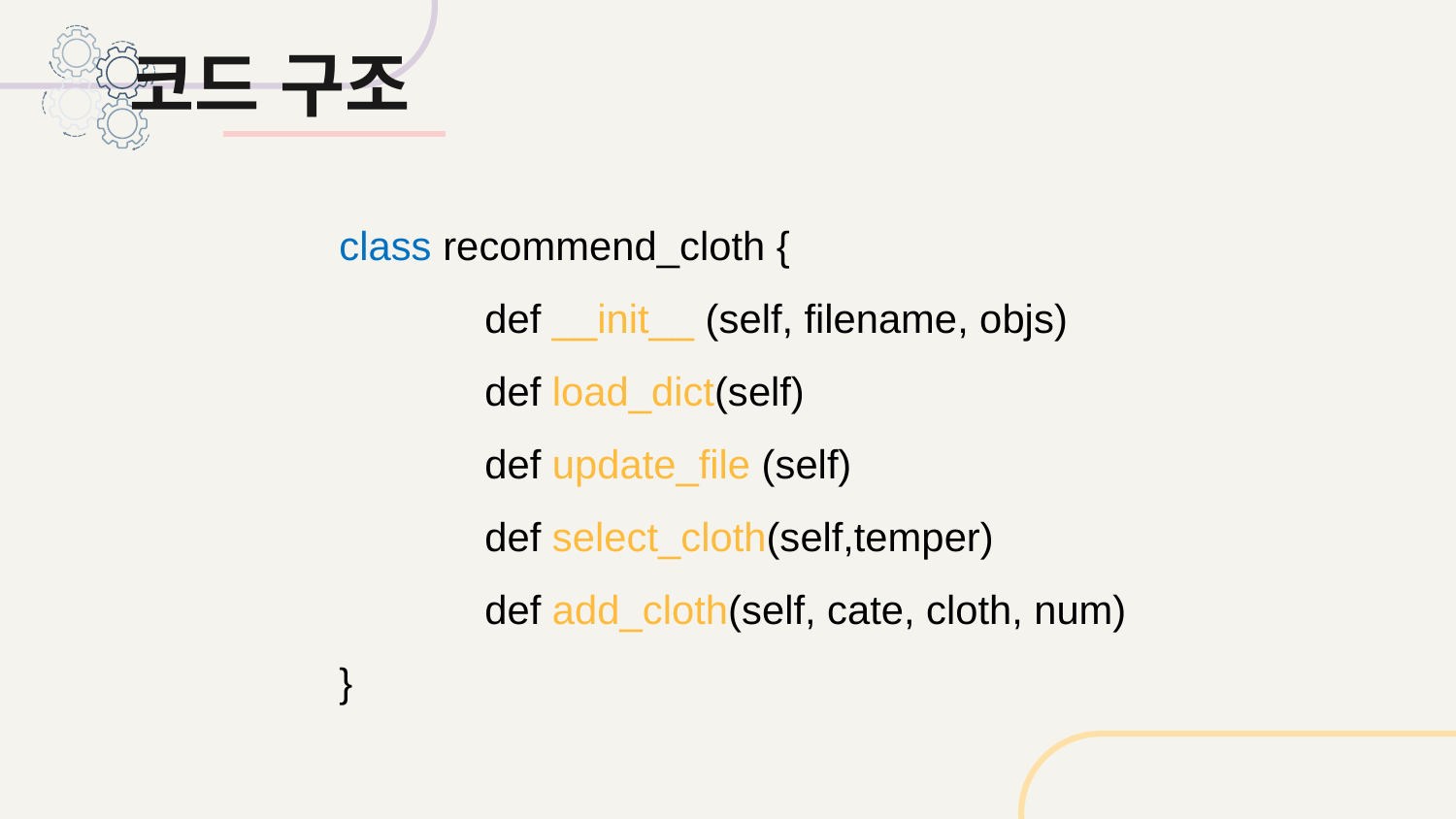

코드 구조
class recommend_cloth {
	def __init__ (self, filename, objs)
	def load_dict(self)
	def update_file (self)
	def select_cloth(self,temper)
	def add_cloth(self, cate, cloth, num)
}